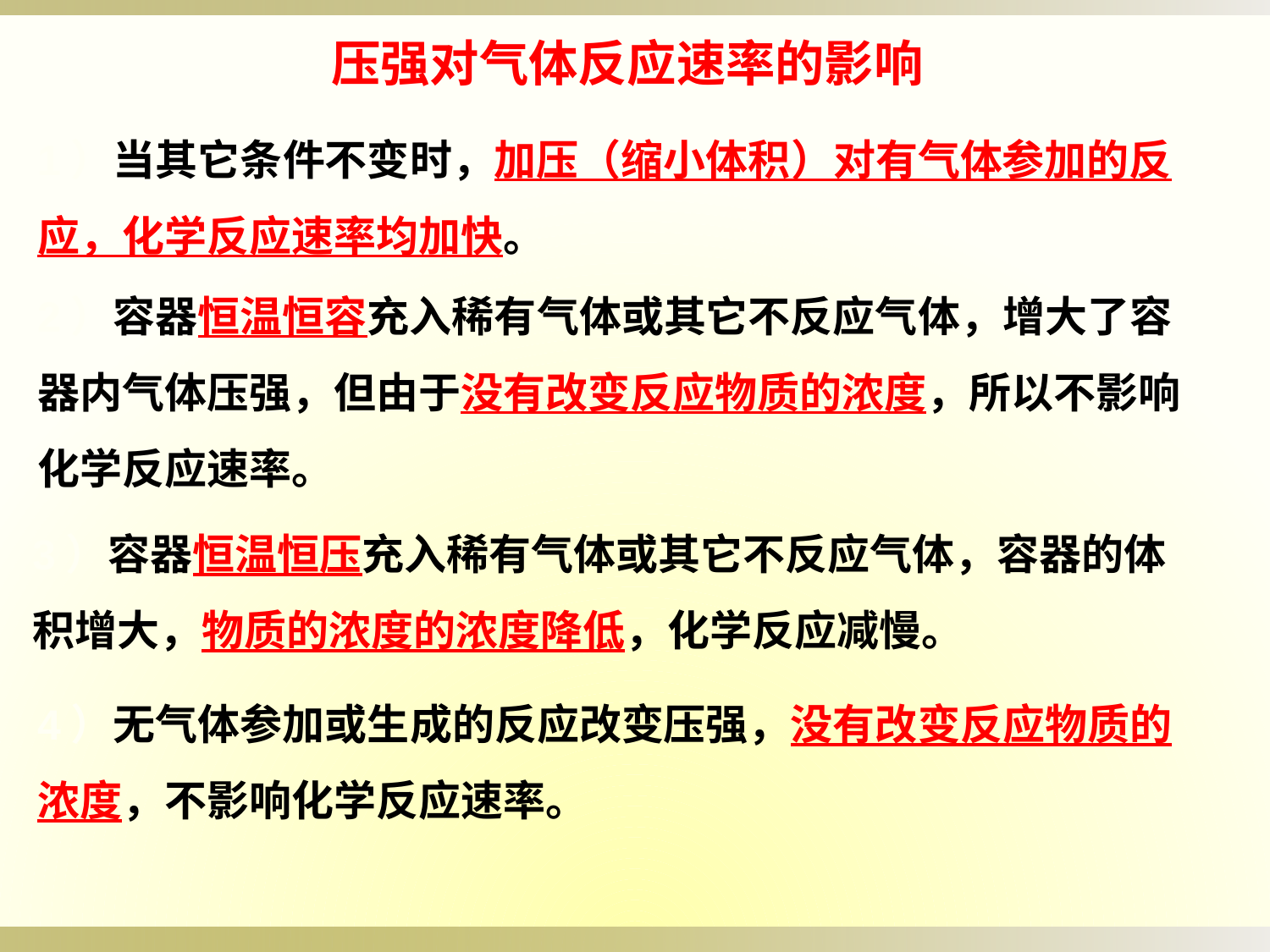

压强对气体反应速率的影响
1）当其它条件不变时，加压（缩小体积）对有气体参加的反应，化学反应速率均加快。
2）容器恒温恒容充入稀有气体或其它不反应气体，增大了容器内气体压强，但由于没有改变反应物质的浓度，所以不影响化学反应速率。
3）容器恒温恒压充入稀有气体或其它不反应气体，容器的体积增大，物质的浓度的浓度降低，化学反应减慢。
4）无气体参加或生成的反应改变压强，没有改变反应物质的浓度，不影响化学反应速率。